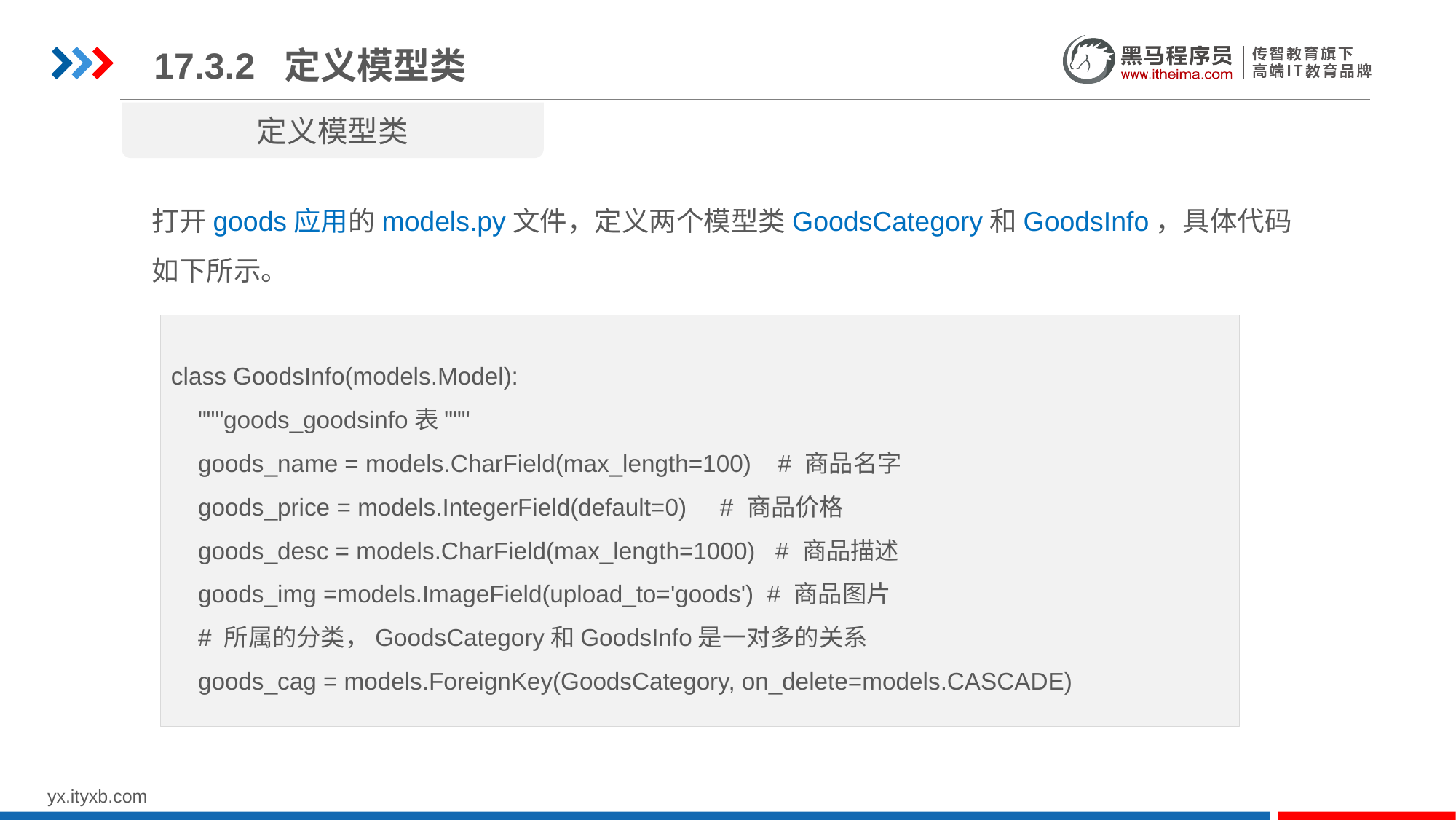

17.3.2  定义模型类

定义模型类
打开goods应用的models.py文件，定义两个模型类GoodsCategory和GoodsInfo，具体代码如下所示。
class GoodsInfo(models.Model):
    """goods_goodsinfo表"""
    goods_name = models.CharField(max_length=100)    # 商品名字
    goods_price = models.IntegerField(default=0)     # 商品价格
    goods_desc = models.CharField(max_length=1000)   # 商品描述
    goods_img =models.ImageField(upload_to='goods')  # 商品图片
    # 所属的分类，GoodsCategory和GoodsInfo是一对多的关系
    goods_cag = models.ForeignKey(GoodsCategory, on_delete=models.CASCADE)